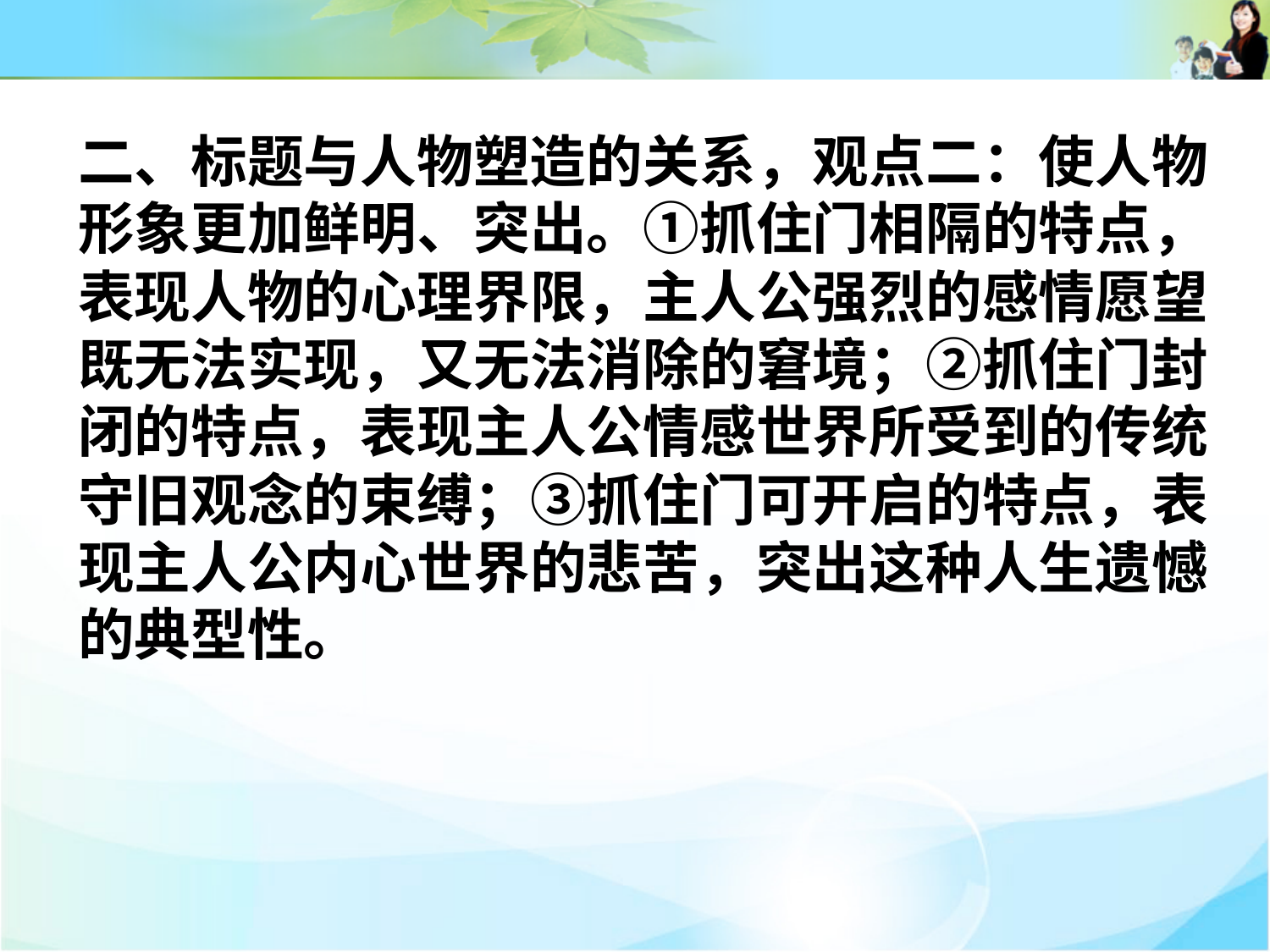

二、标题与人物塑造的关系，观点二：使人物形象更加鲜明、突出。①抓住门相隔的特点，表现人物的心理界限，主人公强烈的感情愿望既无法实现，又无法消除的窘境；②抓住门封闭的特点，表现主人公情感世界所受到的传统守旧观念的束缚；③抓住门可开启的特点，表现主人公内心世界的悲苦，突出这种人生遗憾的典型性。